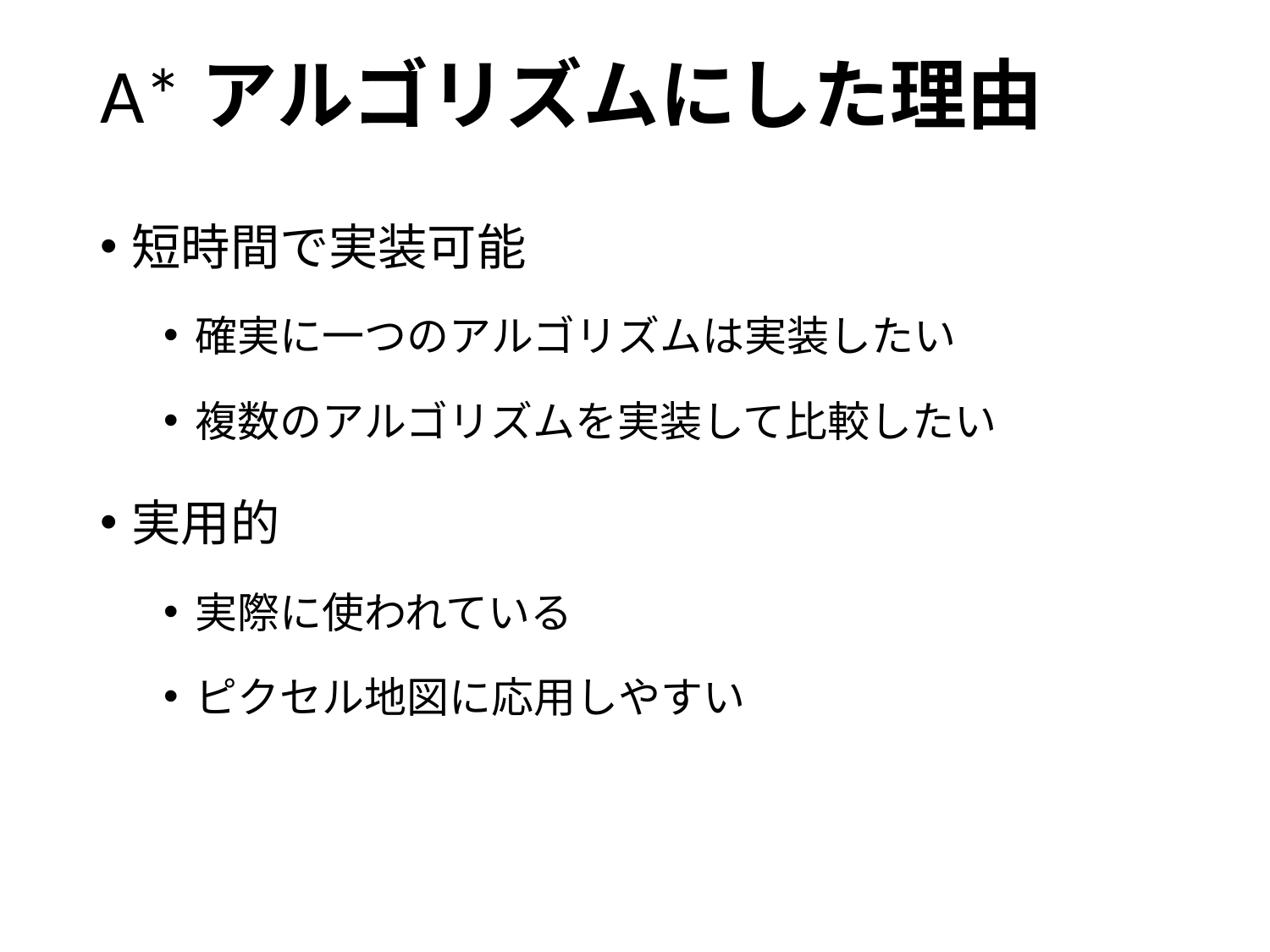

# A*アルゴリズムにした理由
短時間で実装可能
確実に一つのアルゴリズムは実装したい
複数のアルゴリズムを実装して比較したい
実用的
実際に使われている
ピクセル地図に応用しやすい